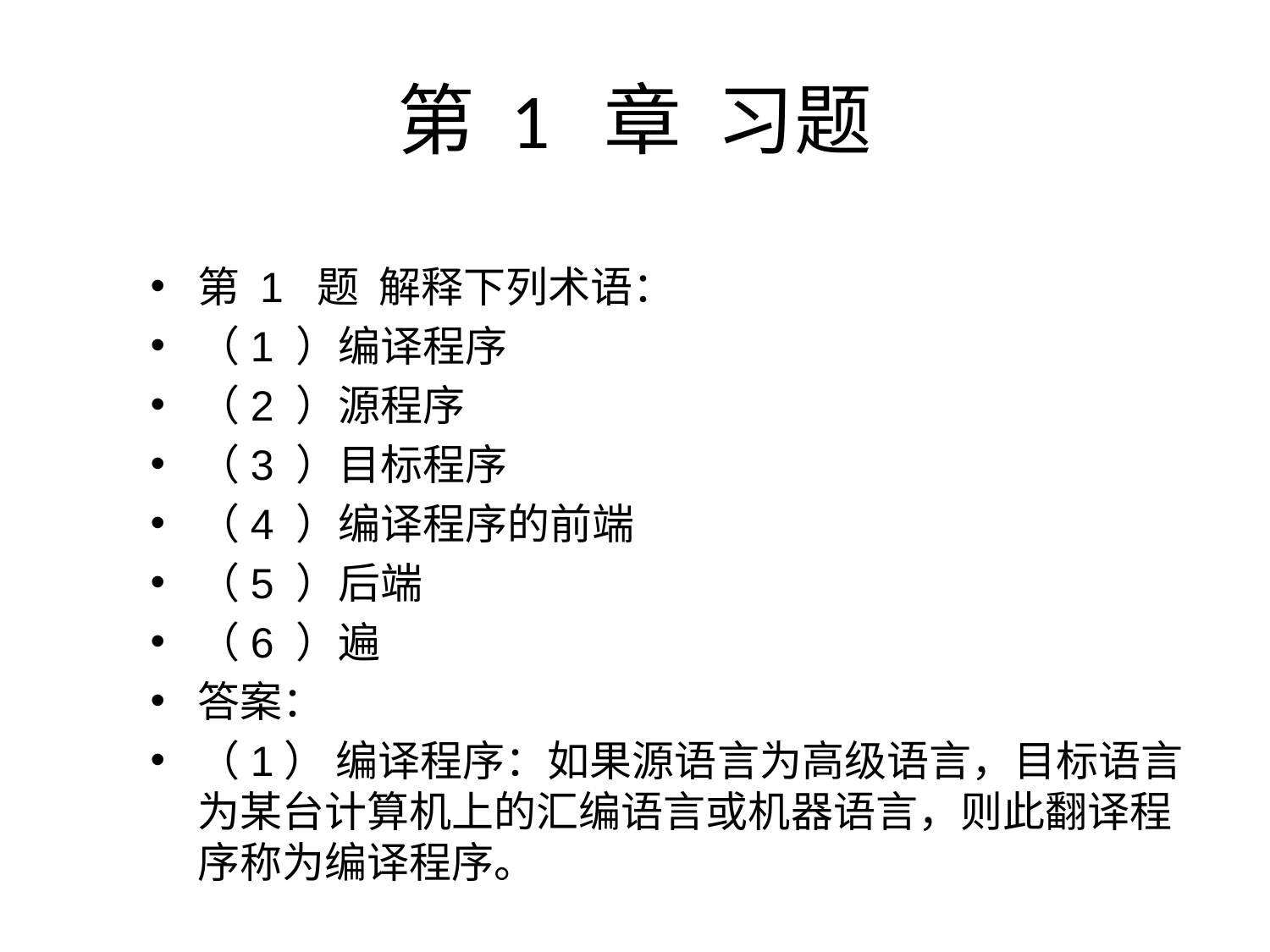

# 第 1  章  习题
第 1  题  解释下列术语：
（1 ）编译程序
（2 ）源程序
（3 ）目标程序
（4 ）编译程序的前端
（5 ）后端
（6 ）遍
答案：
（1） 编译程序：如果源语言为高级语言，目标语言为某台计算机上的汇编语言或机器语言，则此翻译程序称为编译程序。